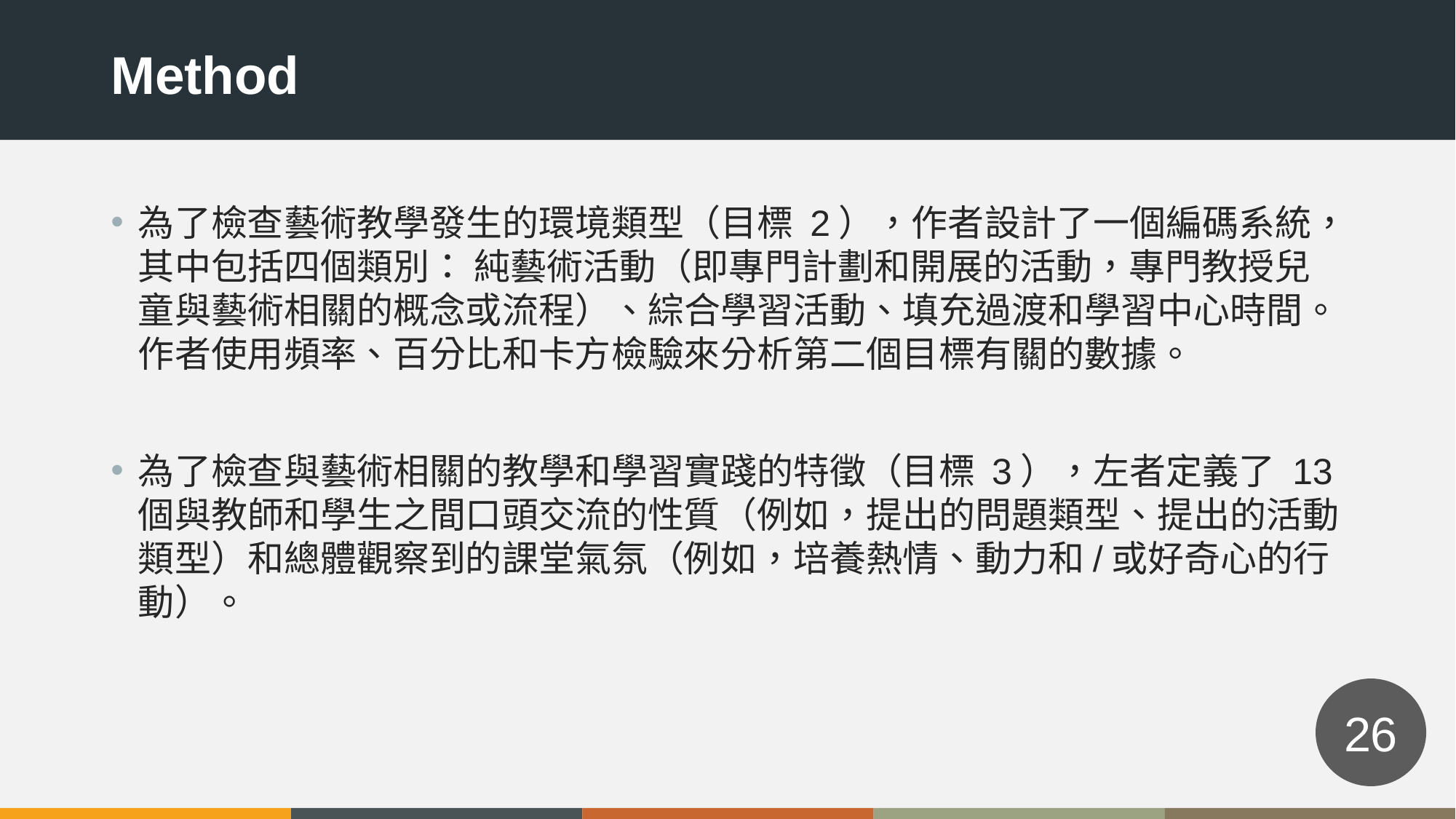

Method
為了檢查藝術教學發生的環境類型（目標 2），作者設計了一個編碼系統，其中包括四個類別： 純藝術活動（即專門計劃和開展的活動，專門教授兒童與藝術相關的概念或流程）、綜合學習活動、填充過渡和學習中心時間。作者使用頻率、百分比和卡方檢驗來分析第二個目標有關的數據。

為了檢查與藝術相關的教學和學習實踐的特徵（目標 3），左者定義了 13 個與教師和學生之間口頭交流的性質（例如，提出的問題類型、提出的活動類型）和總體觀察到的課堂氣氛（例如，培養熱情、動力和/或好奇心的行動）。

26